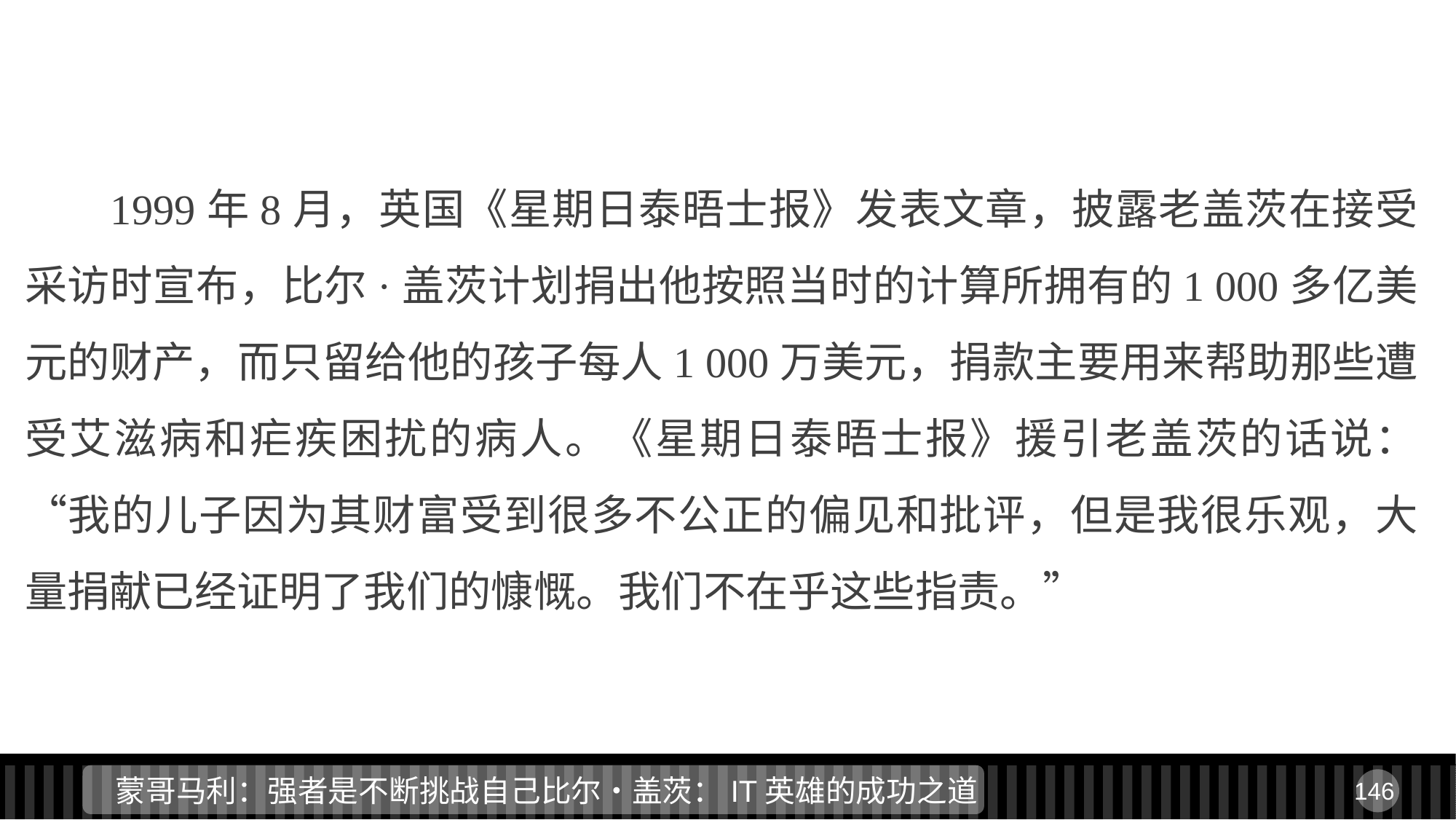

1999年8月，英国《星期日泰晤士报》发表文章，披露老盖茨在接受采访时宣布，比尔·盖茨计划捐出他按照当时的计算所拥有的1 000多亿美元的财产，而只留给他的孩子每人1 000万美元，捐款主要用来帮助那些遭受艾滋病和疟疾困扰的病人。《星期日泰晤士报》援引老盖茨的话说：“我的儿子因为其财富受到很多不公正的偏见和批评，但是我很乐观，大量捐献已经证明了我们的慷慨。我们不在乎这些指责。”